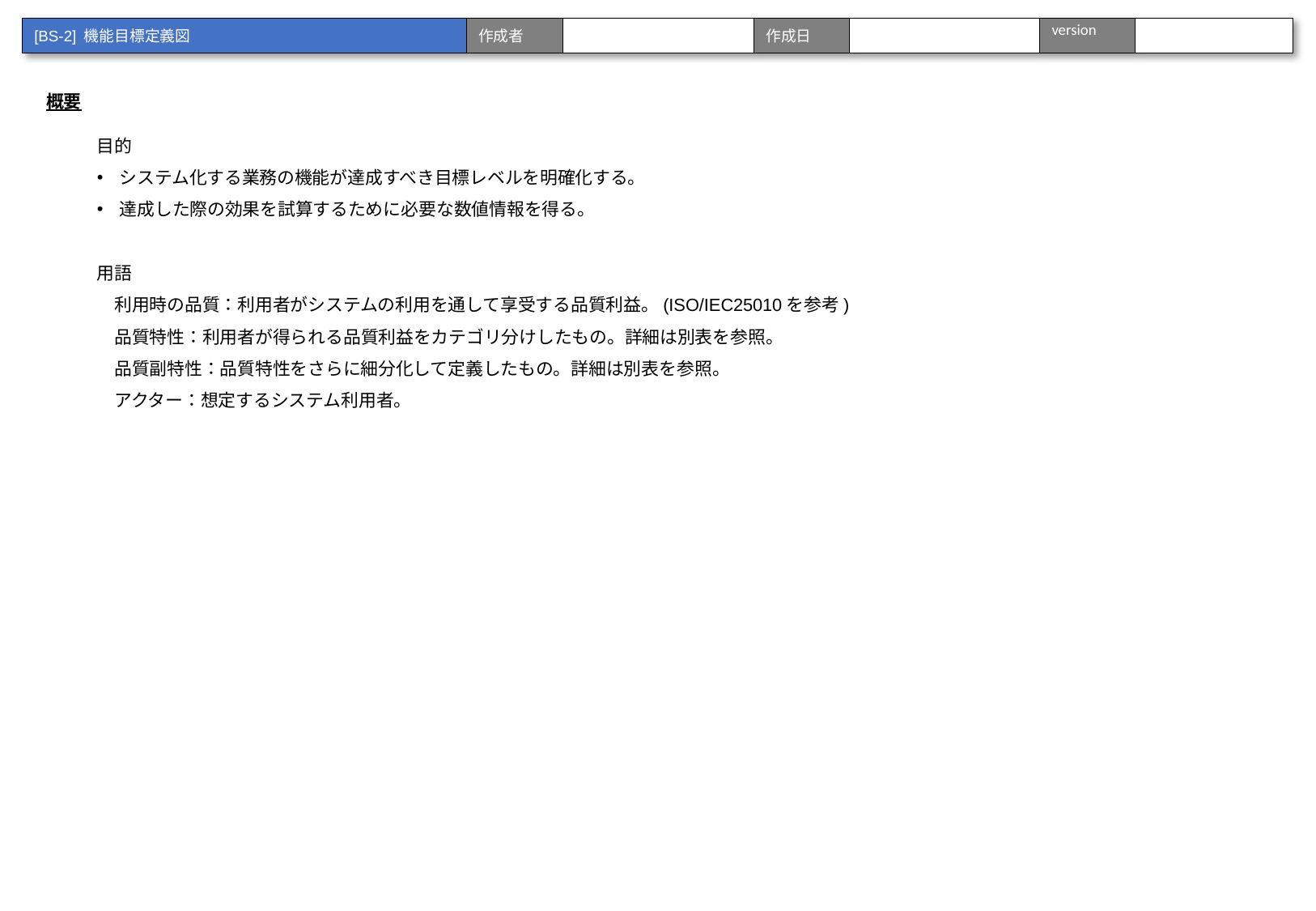

| [BS-2] 機能目標定義図 | 作成者 |  | 作成日 |  | version |  |
| --- | --- | --- | --- | --- | --- | --- |
概要
目的
システム化する業務の機能が達成すべき目標レベルを明確化する。
達成した際の効果を試算するために必要な数値情報を得る。

用語
　利用時の品質：利用者がシステムの利用を通して享受する品質利益。(ISO/IEC25010を参考)
　品質特性：利用者が得られる品質利益をカテゴリ分けしたもの。詳細は別表を参照。
　品質副特性：品質特性をさらに細分化して定義したもの。詳細は別表を参照。
　アクター：想定するシステム利用者。